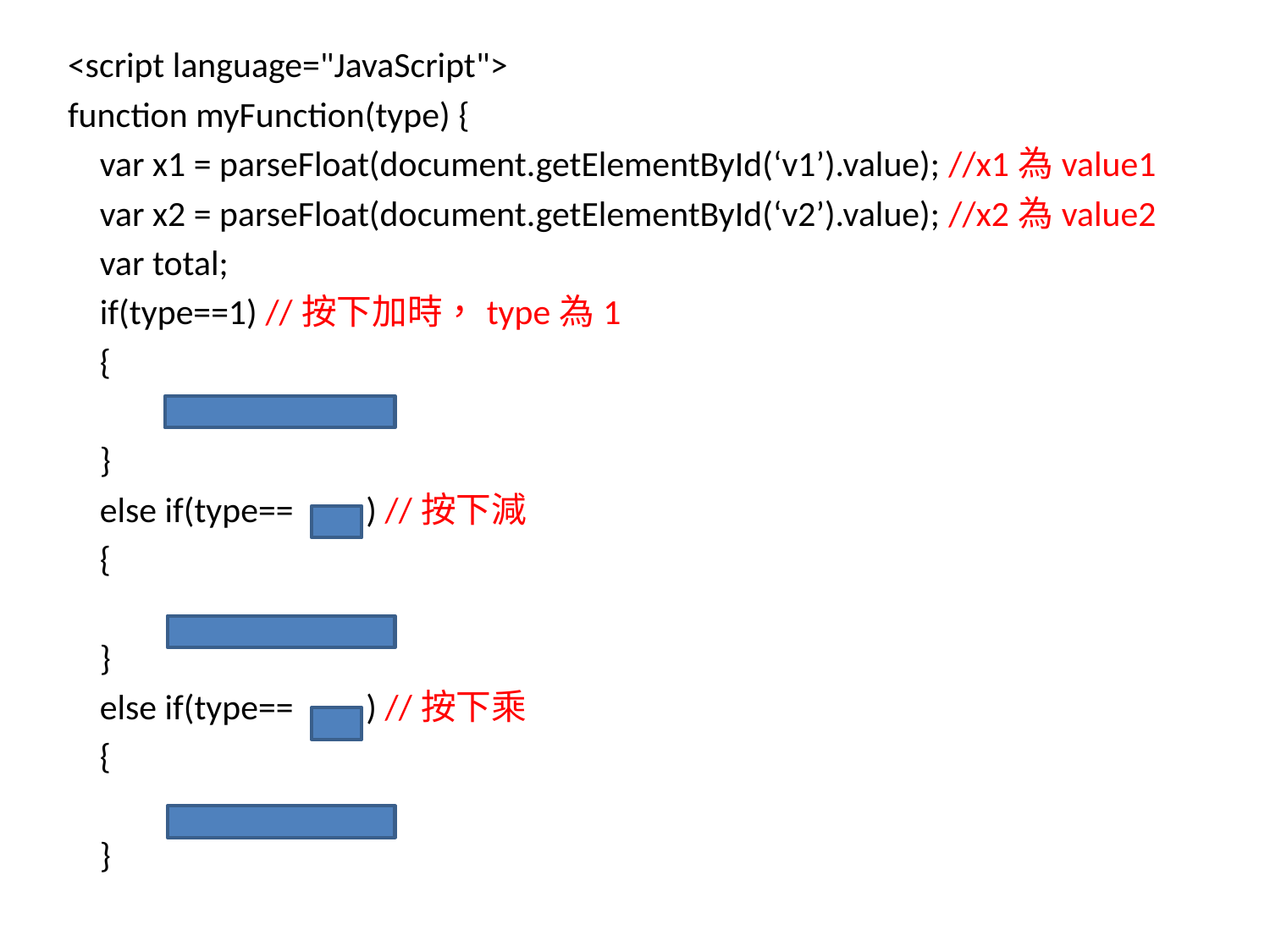

<script language="JavaScript">
function myFunction(type) {
    var x1 = parseFloat(document.getElementById(‘v1’).value); //x1為value1
    var x2 = parseFloat(document.getElementById(‘v2’).value); //x2為value2
    var total;
    if(type==1) //按下加時，type為1
    {

    }
    else if(type==         ) //按下減
    {

    }
    else if(type==         ) //按下乘
    {

    }